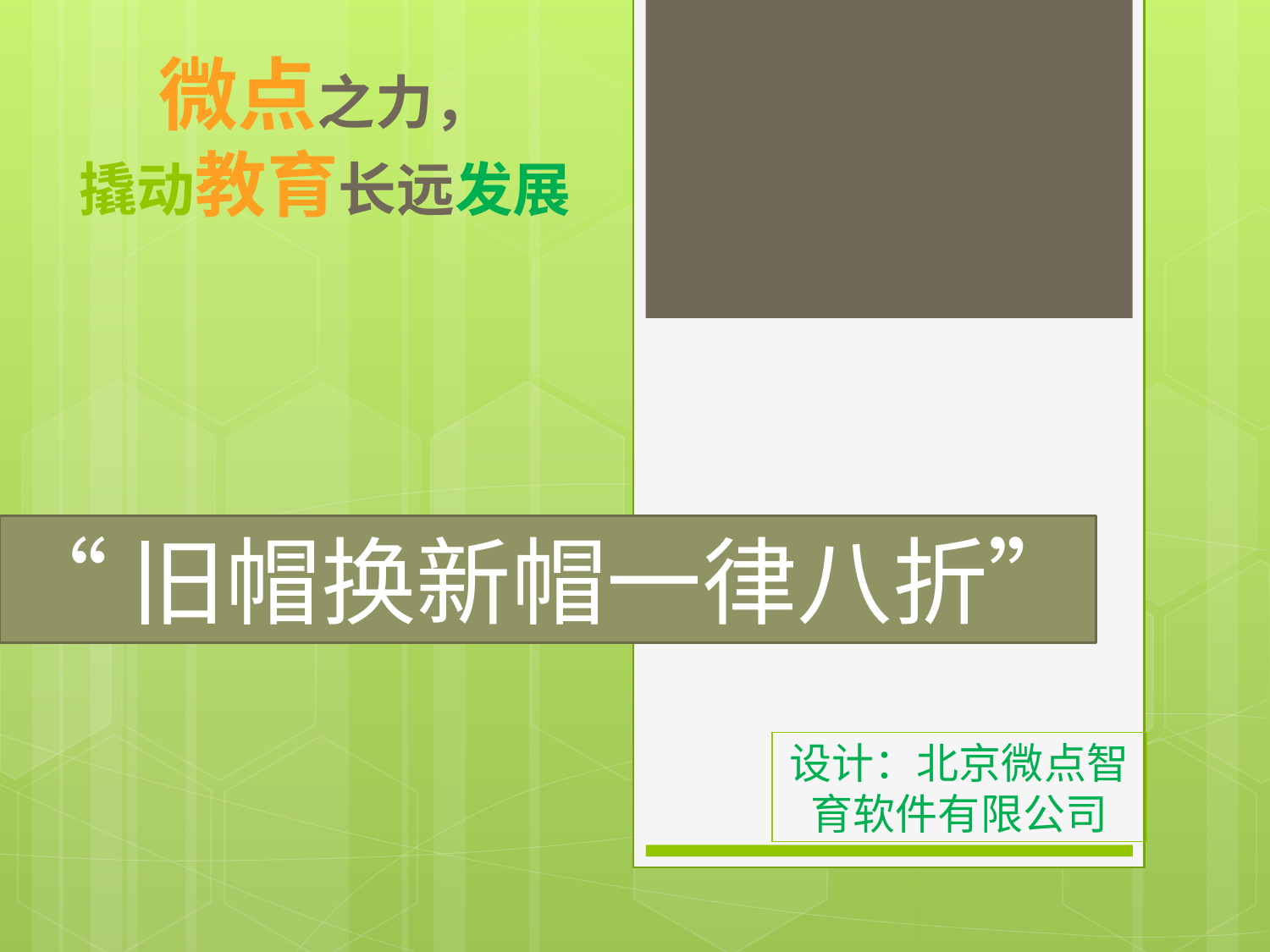

# 微点之力， 撬动教育长远发展
“旧帽换新帽一律八折”
设计：北京微点智育软件有限公司